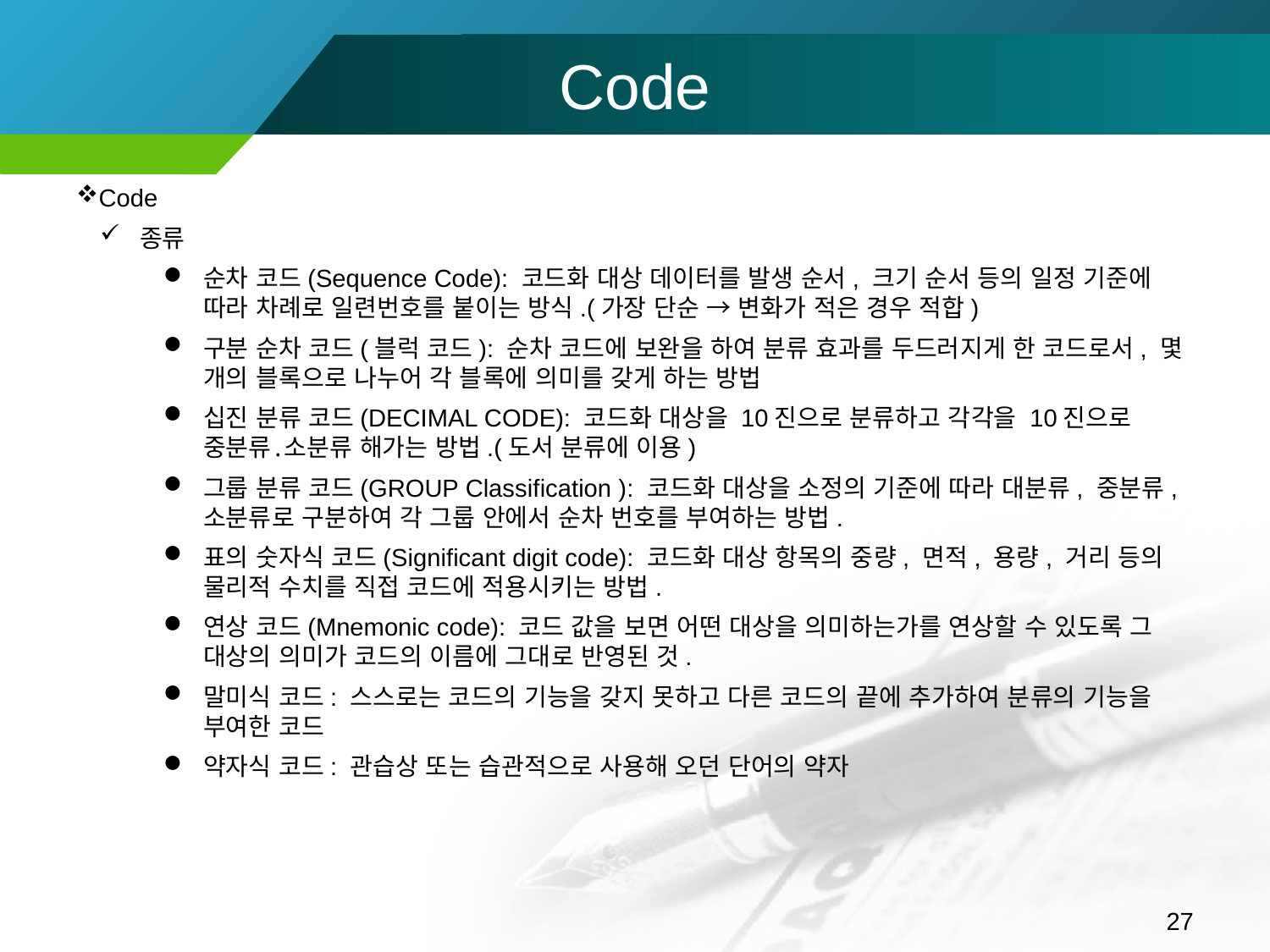

# Code
Code
종류
순차 코드(Sequence Code): 코드화 대상 데이터를 발생 순서, 크기 순서 등의 일정 기준에 따라 차례로 일련번호를 붙이는 방식.(가장 단순 → 변화가 적은 경우 적합)
구분 순차 코드(블럭 코드): 순차 코드에 보완을 하여 분류 효과를 두드러지게 한 코드로서, 몇 개의 블록으로 나누어 각 블록에 의미를 갖게 하는 방법
십진 분류 코드(DECIMAL CODE): 코드화 대상을 10진으로 분류하고 각각을 10진으로 중분류․소분류 해가는 방법.(도서 분류에 이용)
그룹 분류 코드(GROUP Classification ): 코드화 대상을 소정의 기준에 따라 대분류, 중분류, 소분류로 구분하여 각 그룹 안에서 순차 번호를 부여하는 방법.
표의 숫자식 코드(Significant digit code): 코드화 대상 항목의 중량, 면적, 용량, 거리 등의 물리적 수치를 직접 코드에 적용시키는 방법.
연상 코드(Mnemonic code): 코드 값을 보면 어떤 대상을 의미하는가를 연상할 수 있도록 그 대상의 의미가 코드의 이름에 그대로 반영된 것.
말미식 코드: 스스로는 코드의 기능을 갖지 못하고 다른 코드의 끝에 추가하여 분류의 기능을 부여한 코드
약자식 코드: 관습상 또는 습관적으로 사용해 오던 단어의 약자
27